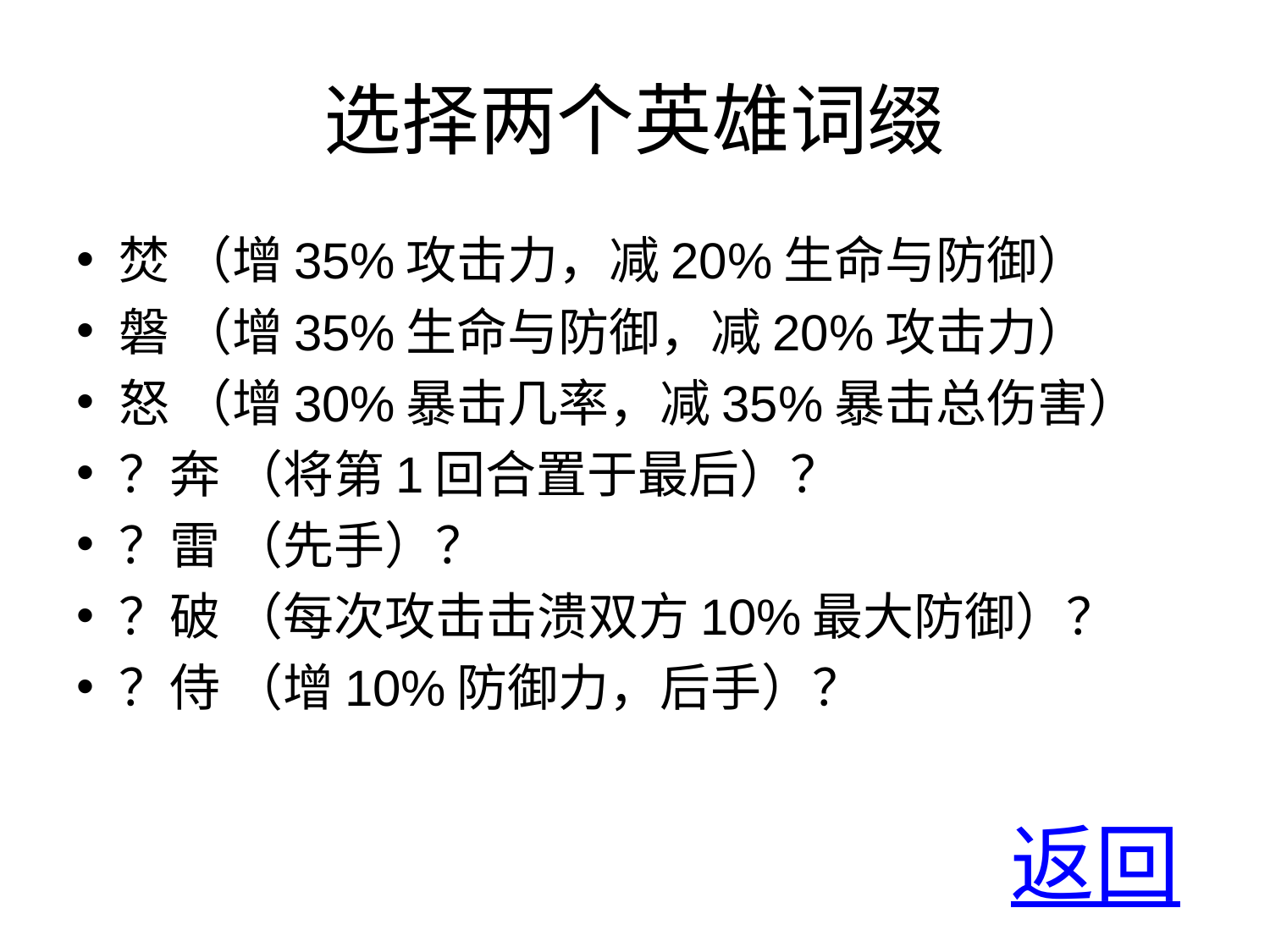

# 选择两个英雄词缀
焚 （增35%攻击力，减20%生命与防御）
磐 （增35%生命与防御，减20%攻击力）
怒 （增30%暴击几率，减35%暴击总伤害）
？奔 （将第1回合置于最后）？
？雷 （先手）？
？破 （每次攻击击溃双方10%最大防御）？
？侍 （增10%防御力，后手）？

返回